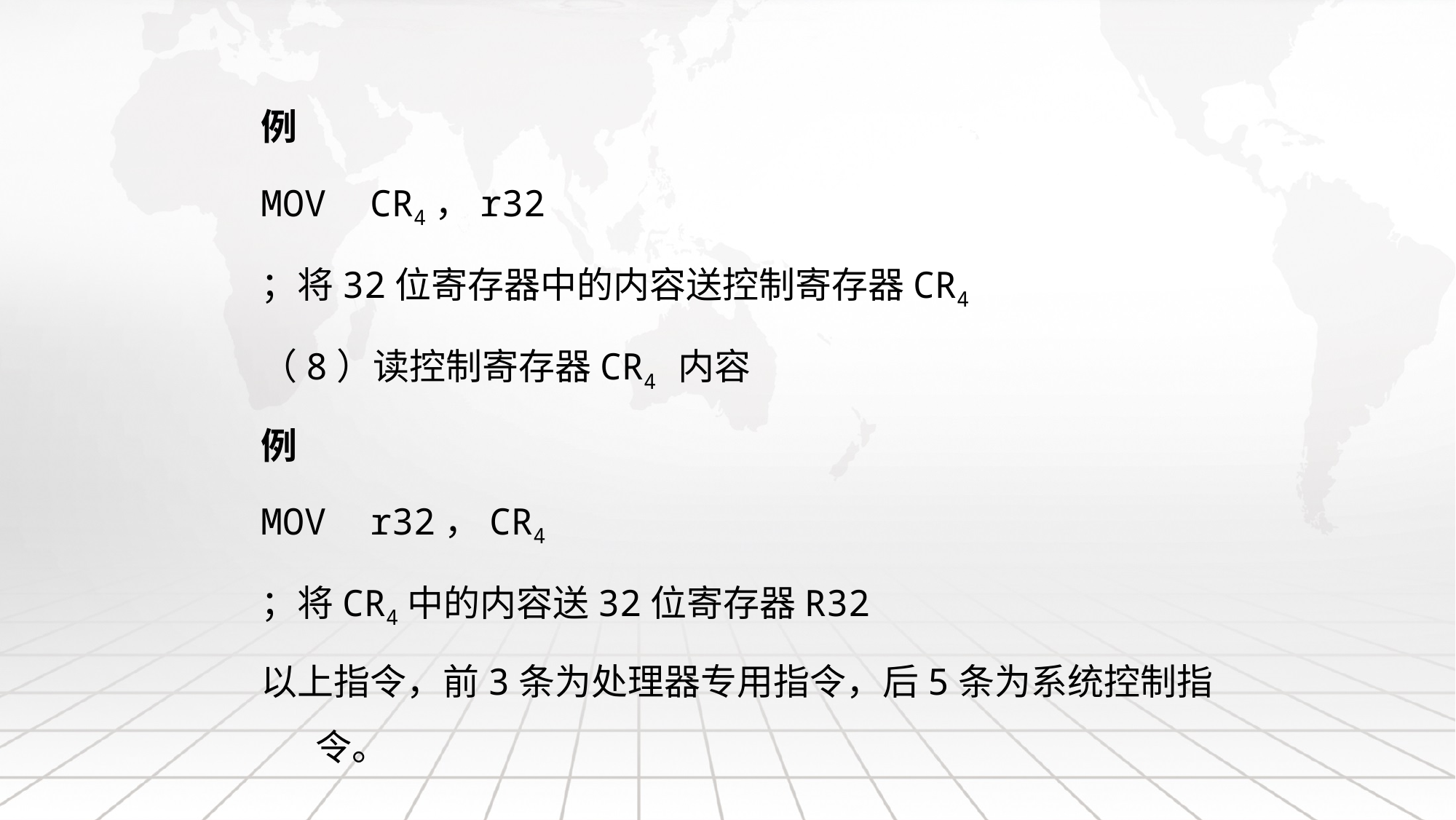

例
MOV  CR4，r32
；将32位寄存器中的内容送控制寄存器CR4
（8）读控制寄存器CR4 内容
例
MOV  r32，CR4
；将CR4中的内容送32位寄存器R32
以上指令，前3条为处理器专用指令，后5条为系统控制指令。